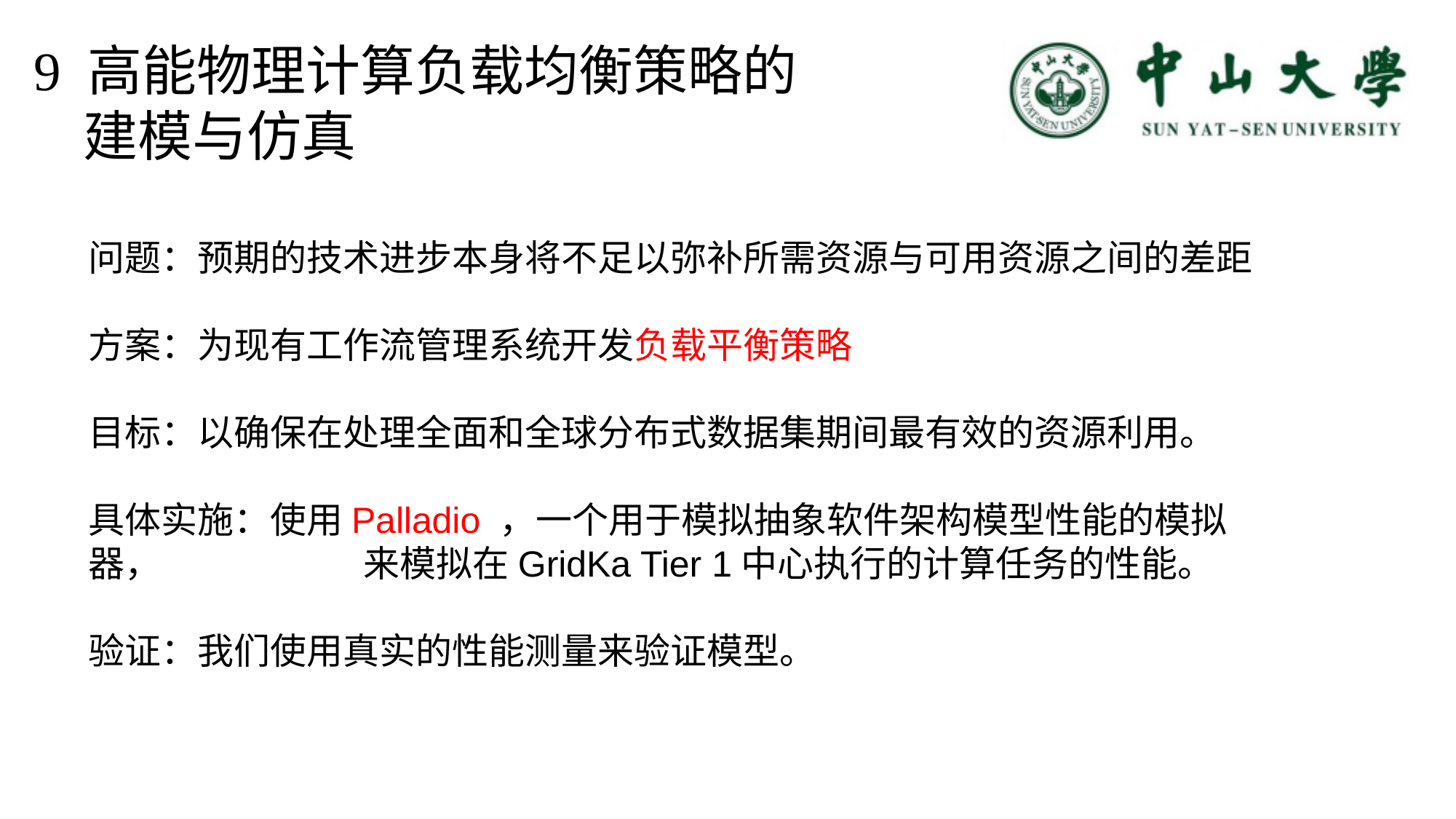

9 高能物理计算负载均衡策略的
   建模与仿真
问题：预期的技术进步本身将不足以弥补所需资源与可用资源之间的差距

方案：为现有工作流管理系统开发负载平衡策略

目标：以确保在处理全面和全球分布式数据集期间最有效的资源利用。

具体实施：使用Palladio ，一个用于模拟抽象软件架构模型性能的模拟器，	  	       来模拟在GridKa Tier 1中心执行的计算任务的性能。

验证：我们使用真实的性能测量来验证模型。